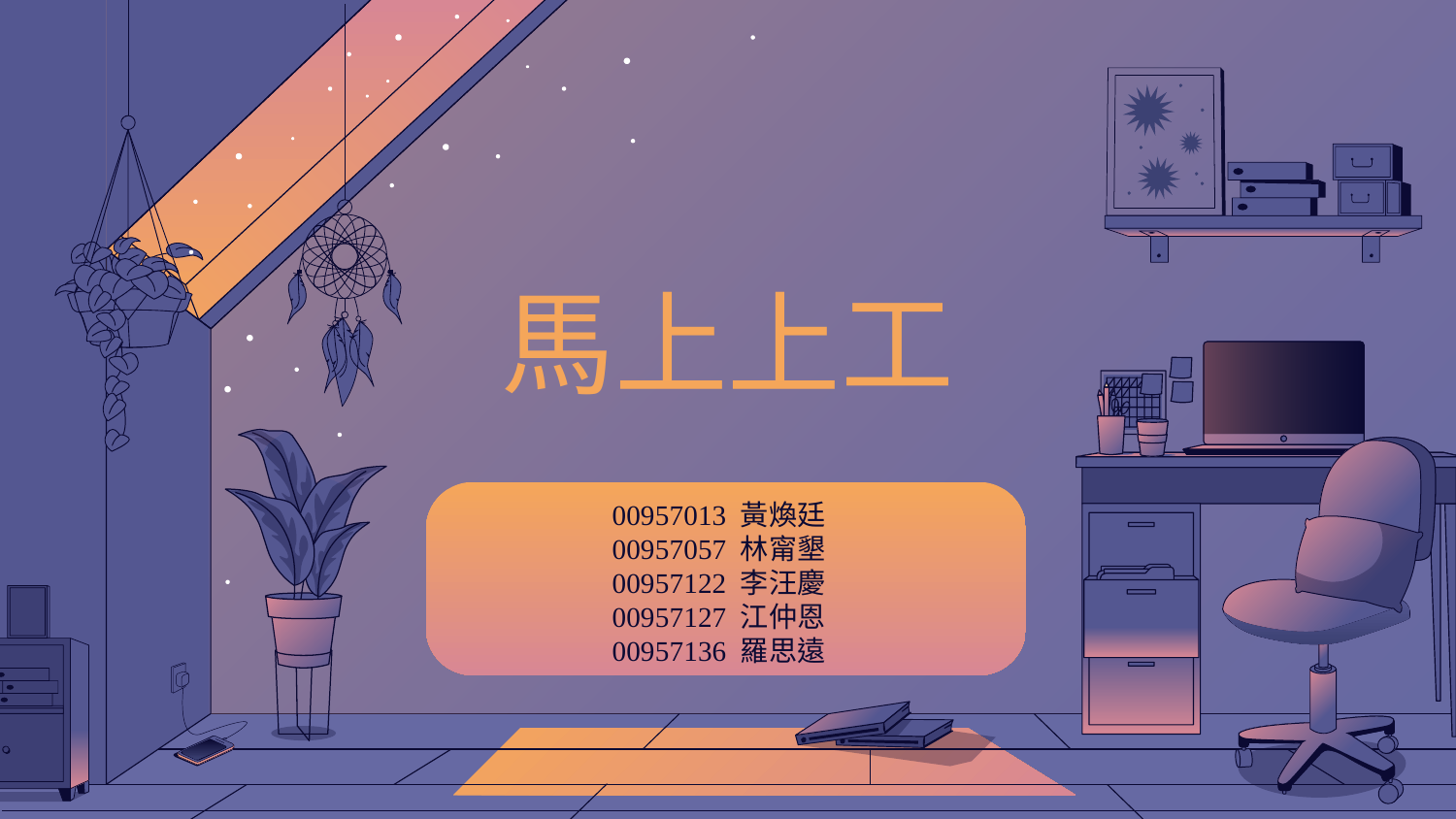

# 馬上上工

00957013 黃煥廷
00957057 林甯墾
00957122 李汪慶
00957127 江仲恩
00957136 羅思遠